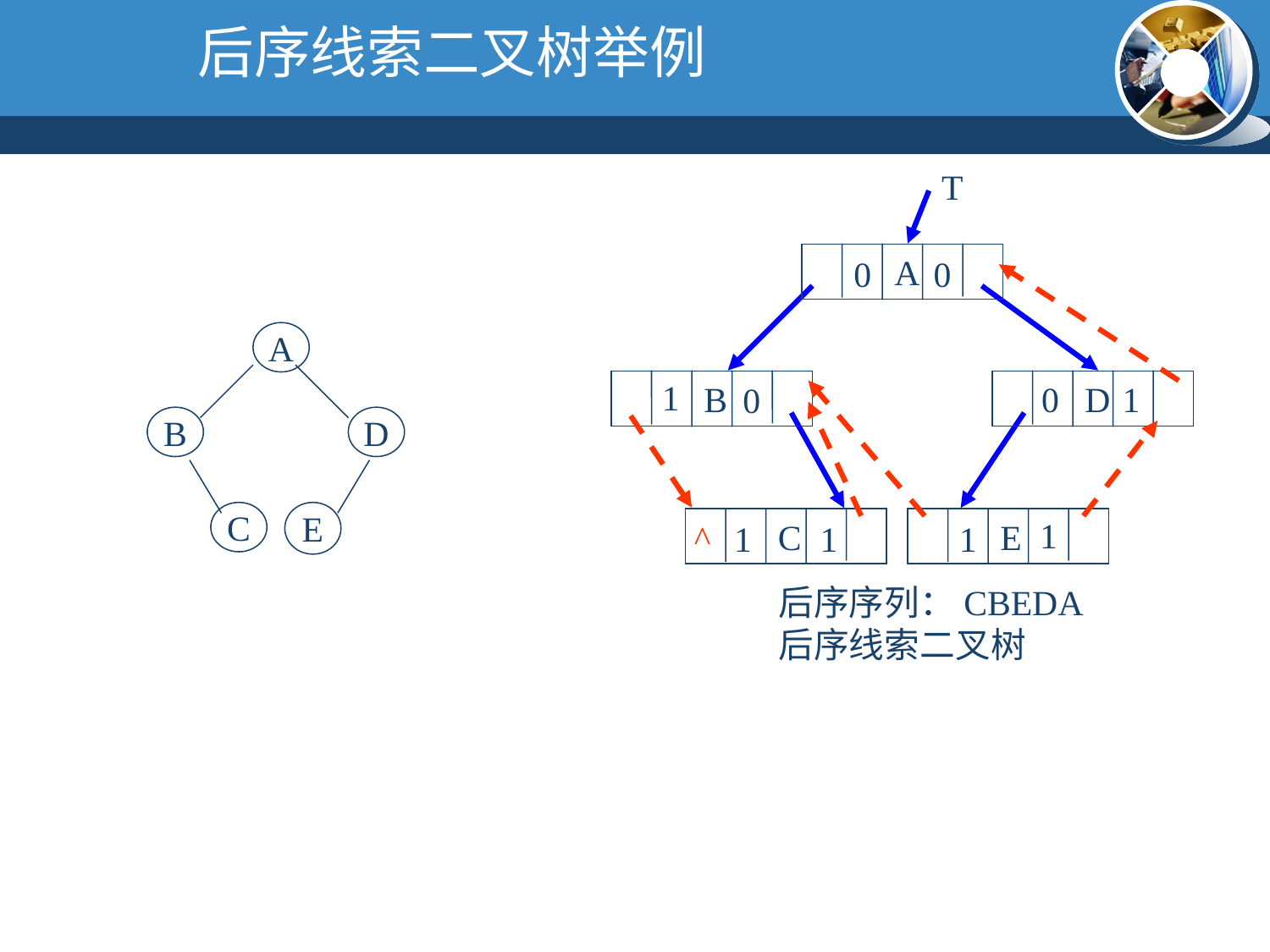

后序线索二叉树举例
T

         A

         B

         D

         C

         E

后序序列：CBEDA
后序线索二叉树
0
0

A

B
D

C
E
1
0
1
0

1
^
1
1
1